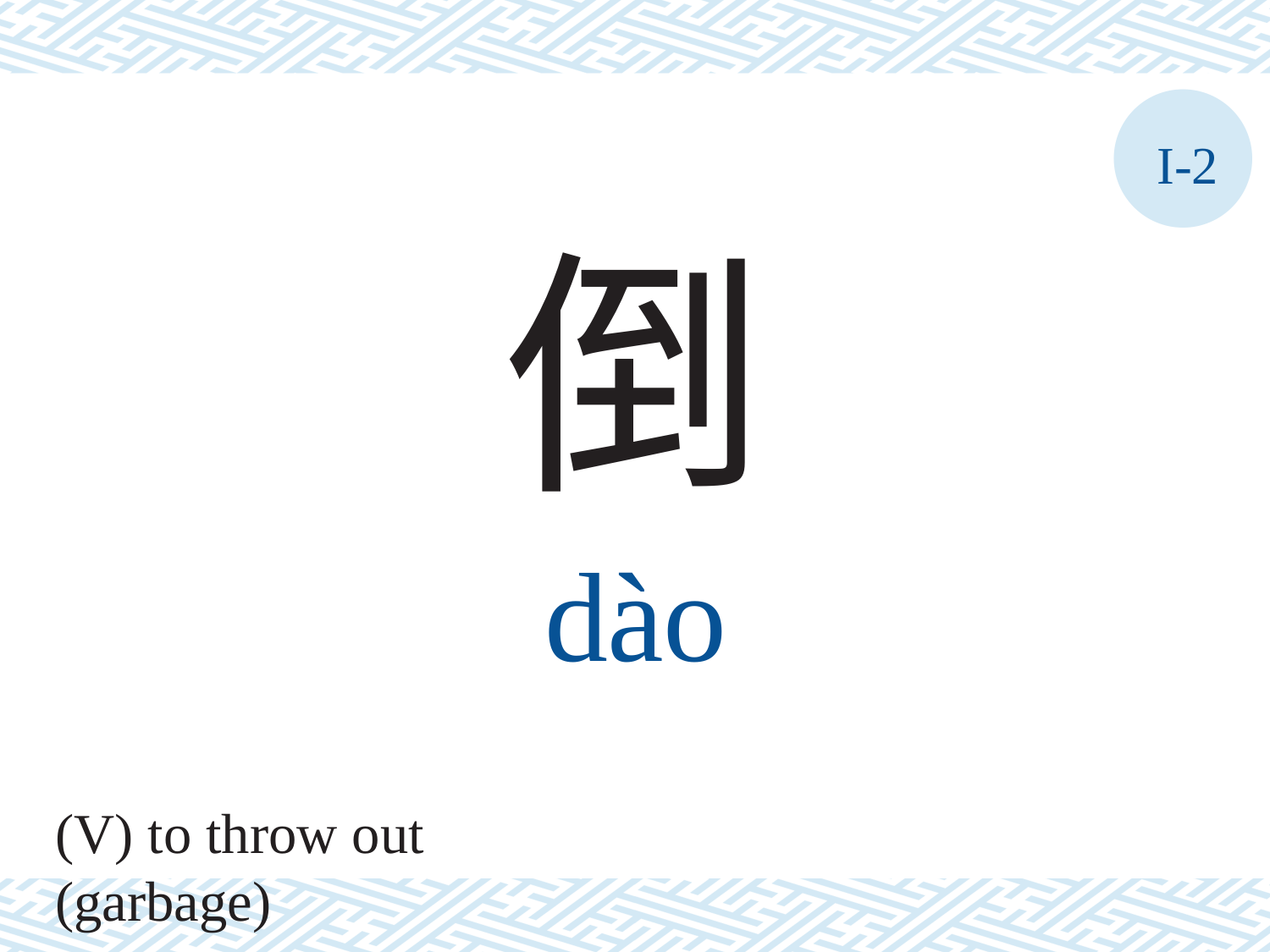

I-2
倒
dào
(V) to throw out (garbage)